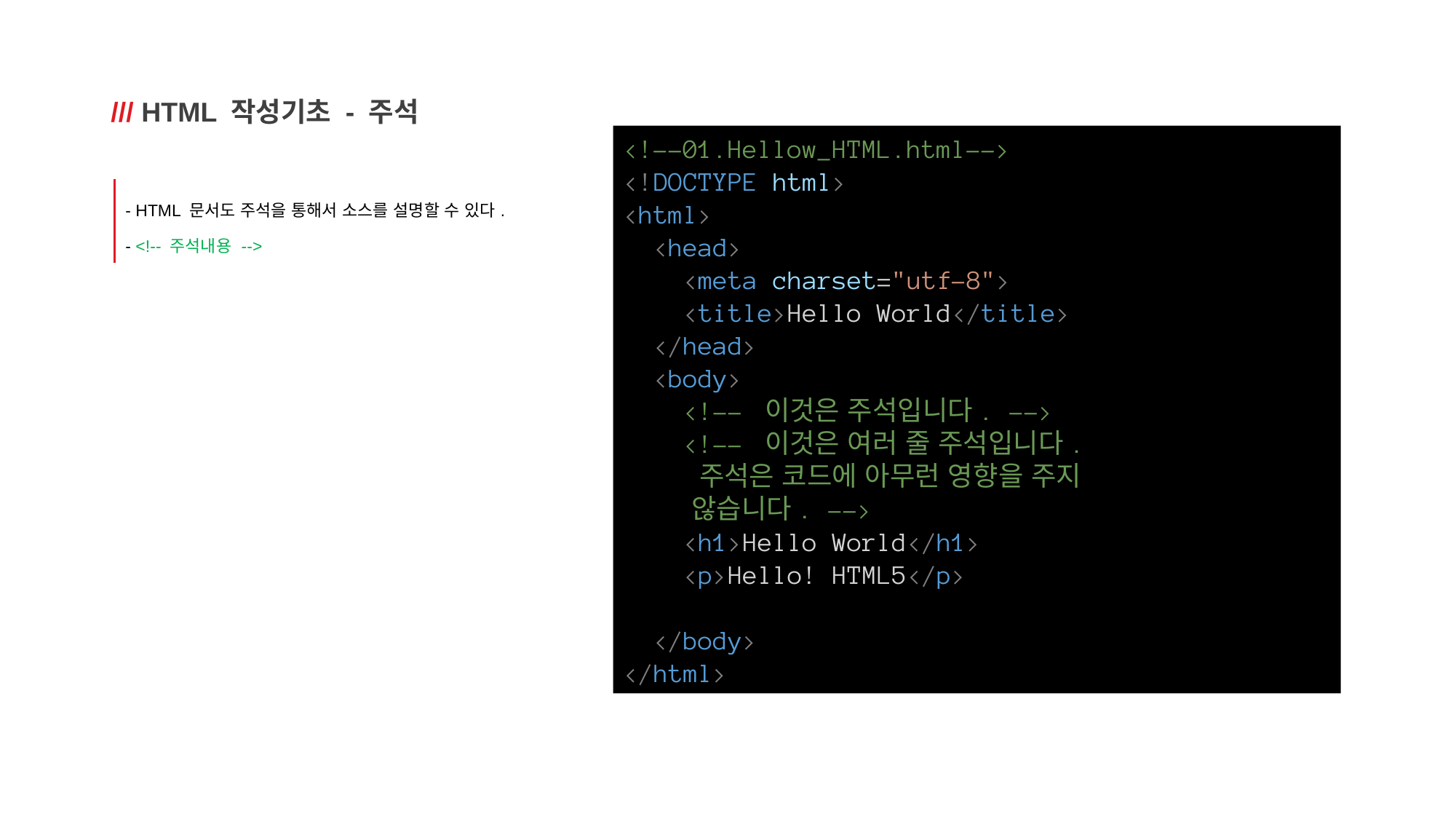

# /// HTML 작성기초 - 주석
<!--01.Hellow_HTML.html-->
<!DOCTYPE html>
<html>
  <head>
    <meta charset="utf-8">
    <title>Hello World</title>
  </head>
  <body>
    <!-- 이것은 주석입니다. -->
    <!-- 이것은 여러 줄 주석입니다.
         주석은 코드에 아무런 영향을 주지
        않습니다. -->
    <h1>Hello World</h1>
    <p>Hello! HTML5</p>

  </body>
</html>
| - HTML 문서도 주석을 통해서 소스를 설명할 수 있다. - <!-- 주석내용 --> |
| --- |